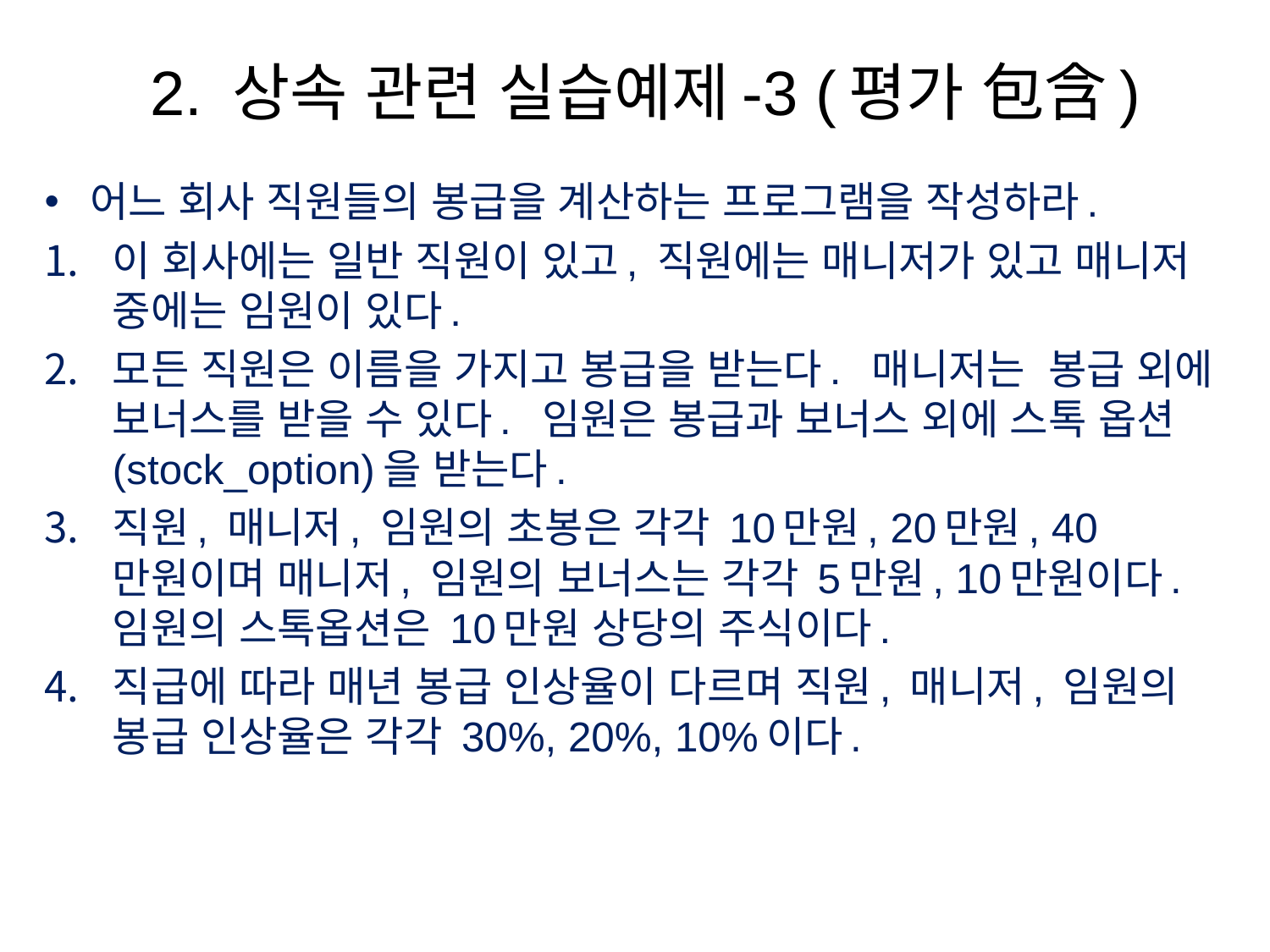

# 2. 상속 관련 실습예제-3 (평가 包含)
어느 회사 직원들의 봉급을 계산하는 프로그램을 작성하라.
이 회사에는 일반 직원이 있고, 직원에는 매니저가 있고 매니저 중에는 임원이 있다.
모든 직원은 이름을 가지고 봉급을 받는다.  매니저는  봉급 외에 보너스를 받을 수 있다.  임원은 봉급과 보너스 외에 스톡 옵션(stock_option)을 받는다.
직원, 매니저, 임원의 초봉은 각각 10만원, 20만원, 40만원이며 매니저, 임원의 보너스는 각각 5만원, 10만원이다. 임원의 스톡옵션은 10만원 상당의 주식이다.
직급에 따라 매년 봉급 인상율이 다르며 직원, 매니저, 임원의 봉급 인상율은 각각 30%, 20%, 10%이다.